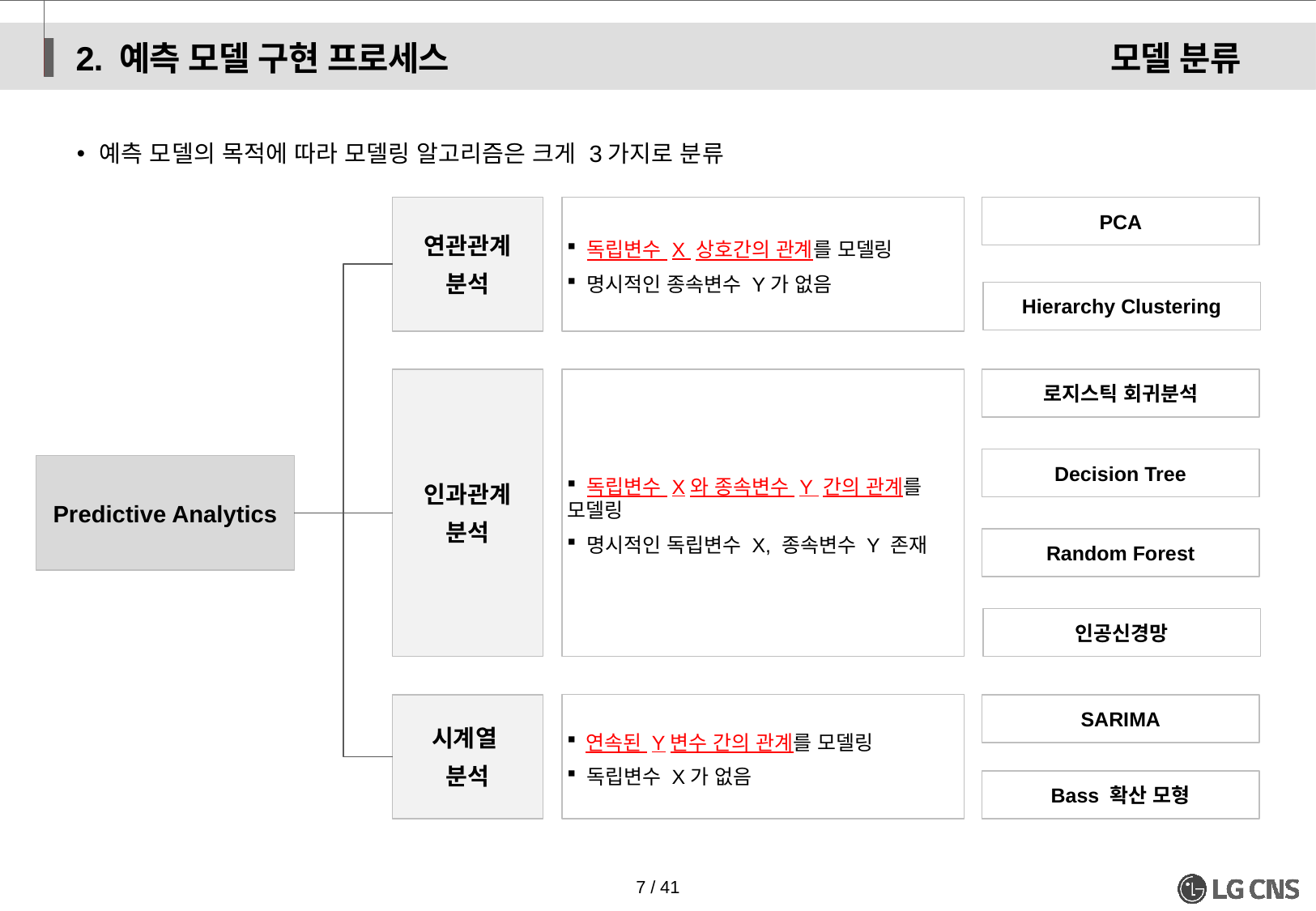

2. 예측 모델 구현 프로세스
모델 분류
예측 모델의 목적에 따라 모델링 알고리즘은 크게 3가지로 분류
연관관계
분석
 독립변수 X 상호간의 관계를 모델링
 명시적인 종속변수 Y가 없음
PCA
Hierarchy Clustering
인과관계
분석
 독립변수 X와 종속변수 Y 간의 관계를 모델링
 명시적인 독립변수 X, 종속변수 Y 존재
로지스틱 회귀분석
Decision Tree
Predictive Analytics
Random Forest
인공신경망
 연속된 Y변수 간의 관계를 모델링
 독립변수 X가 없음
시계열
분석
SARIMA
Bass 확산 모형